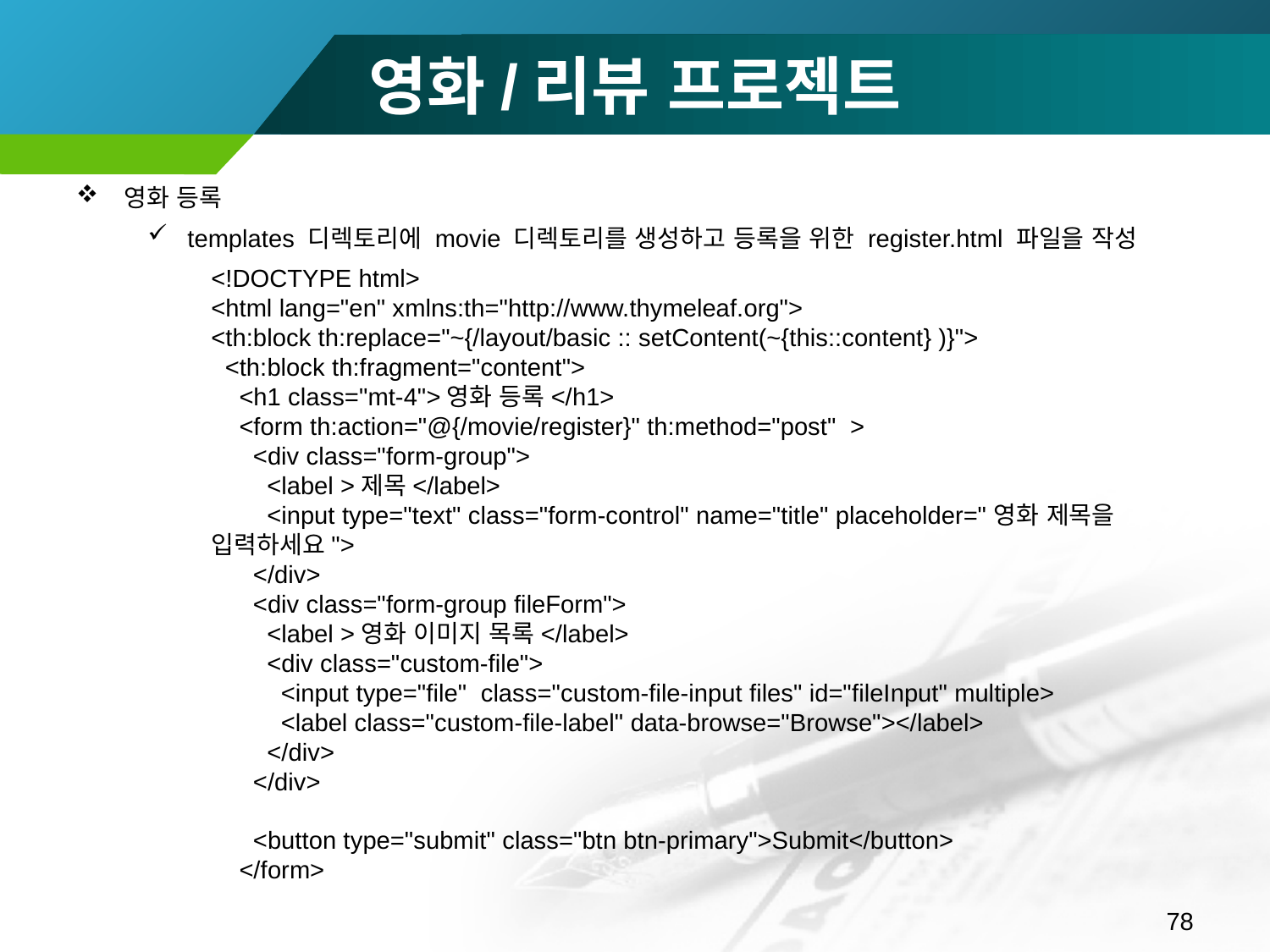

# 영화/리뷰 프로젝트
영화 등록
templates 디렉토리에 movie 디렉토리를 생성하고 등록을 위한 register.html 파일을 작성
<!DOCTYPE html>
<html lang="en" xmlns:th="http://www.thymeleaf.org">
<th:block th:replace="~{/layout/basic :: setContent(~{this::content} )}">
  <th:block th:fragment="content">
    <h1 class="mt-4">영화 등록</h1>
    <form th:action="@{/movie/register}" th:method="post"  >
      <div class="form-group">
        <label >제목</label>
        <input type="text" class="form-control" name="title" placeholder="영화 제목을 입력하세요">
      </div>
      <div class="form-group fileForm">
        <label >영화 이미지 목록</label>
        <div class="custom-file">
          <input type="file"  class="custom-file-input files" id="fileInput" multiple>
          <label class="custom-file-label" data-browse="Browse"></label>
        </div>
      </div>

      <button type="submit" class="btn btn-primary">Submit</button>
    </form>
78